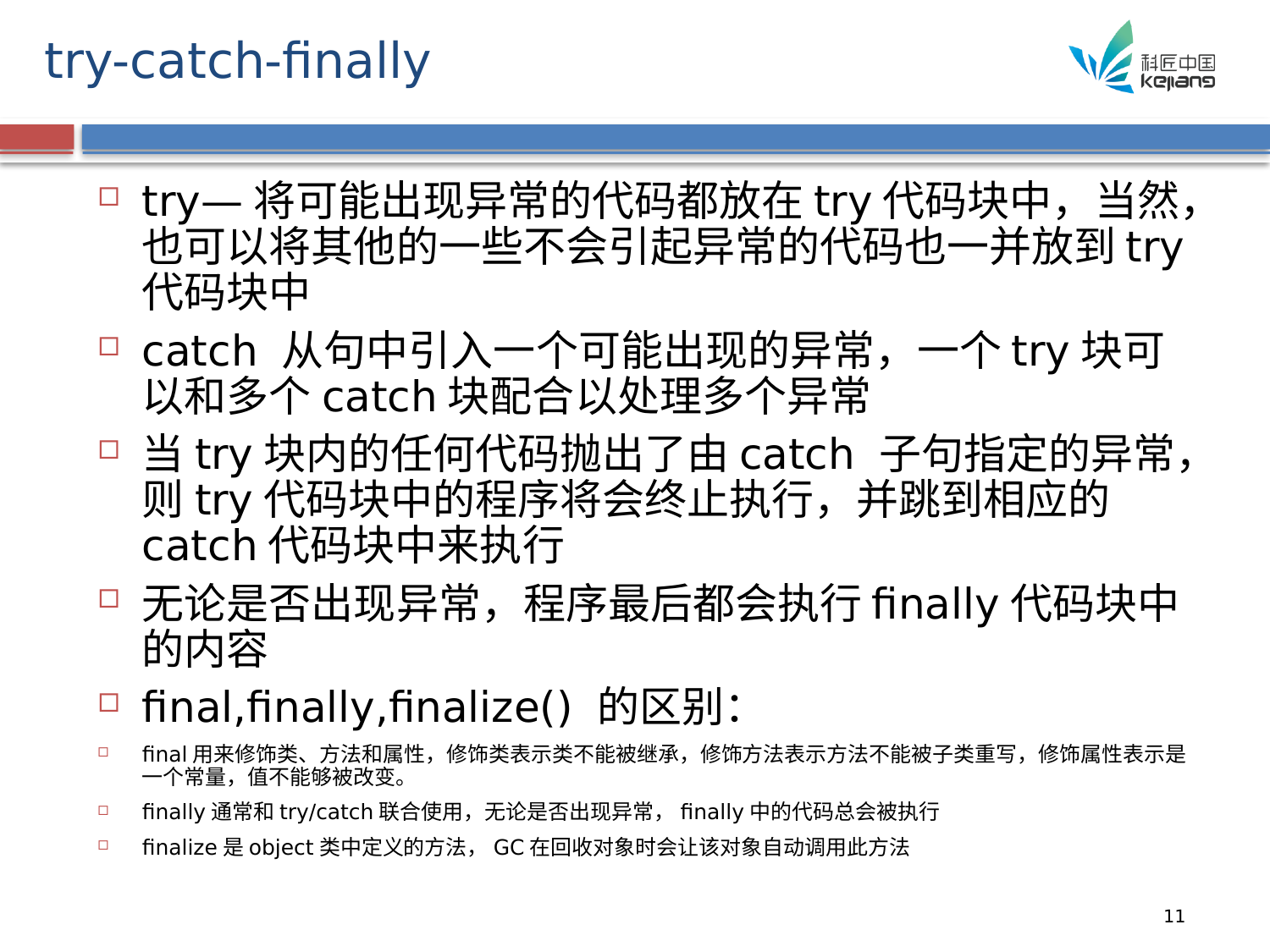

# try-catch-finally
try—将可能出现异常的代码都放在try代码块中，当然，也可以将其他的一些不会引起异常的代码也一并放到try代码块中
catch 从句中引入一个可能出现的异常，一个try块可以和多个catch块配合以处理多个异常
当try块内的任何代码抛出了由catch 子句指定的异常，则try代码块中的程序将会终止执行，并跳到相应的catch代码块中来执行
无论是否出现异常，程序最后都会执行finally代码块中的内容
final,finally,finalize() 的区别：
final用来修饰类、方法和属性，修饰类表示类不能被继承，修饰方法表示方法不能被子类重写，修饰属性表示是一个常量，值不能够被改变。
finally通常和try/catch联合使用，无论是否出现异常，finally中的代码总会被执行
finalize是object类中定义的方法，GC在回收对象时会让该对象自动调用此方法
11